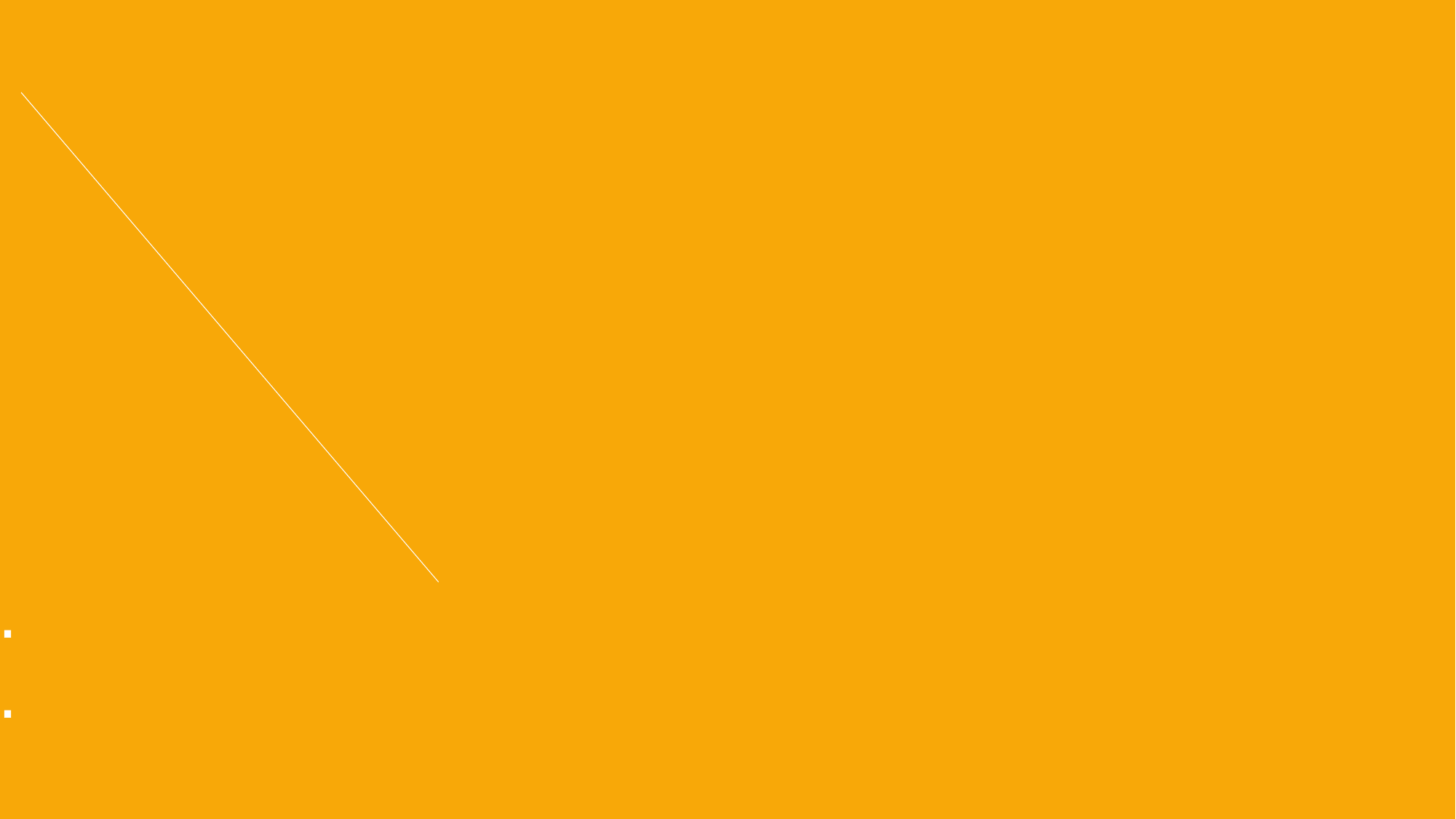

index
프로젝트 내용
프로젝트 주제 및 취지
3. 1차, 2차, 3차 중간결과물 발표 계획